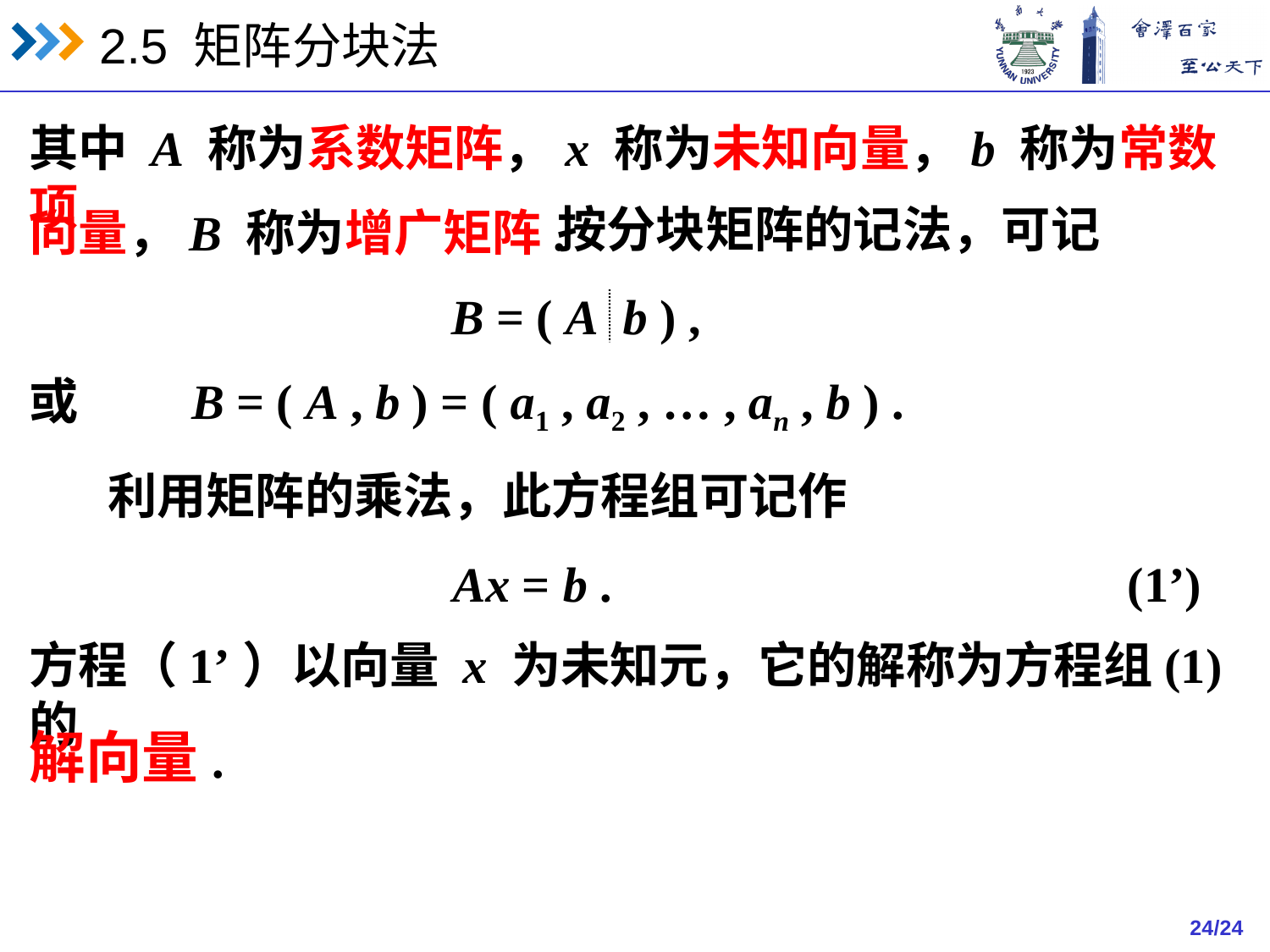

其中 A 称为系数矩阵，x 称为未知向量，b 称为常数项
按分块矩阵的记法，可记
向量，B 称为增广矩阵.
B = ( A  b ) ,

或         B = ( A , b ) = ( a1 , a2 , … , an , b ) .
利用矩阵的乘法，此方程组可记作
Ax = b .                                          (1’)
方程（1’）以向量 x 为未知元，它的解称为方程组(1) 的
解向量.